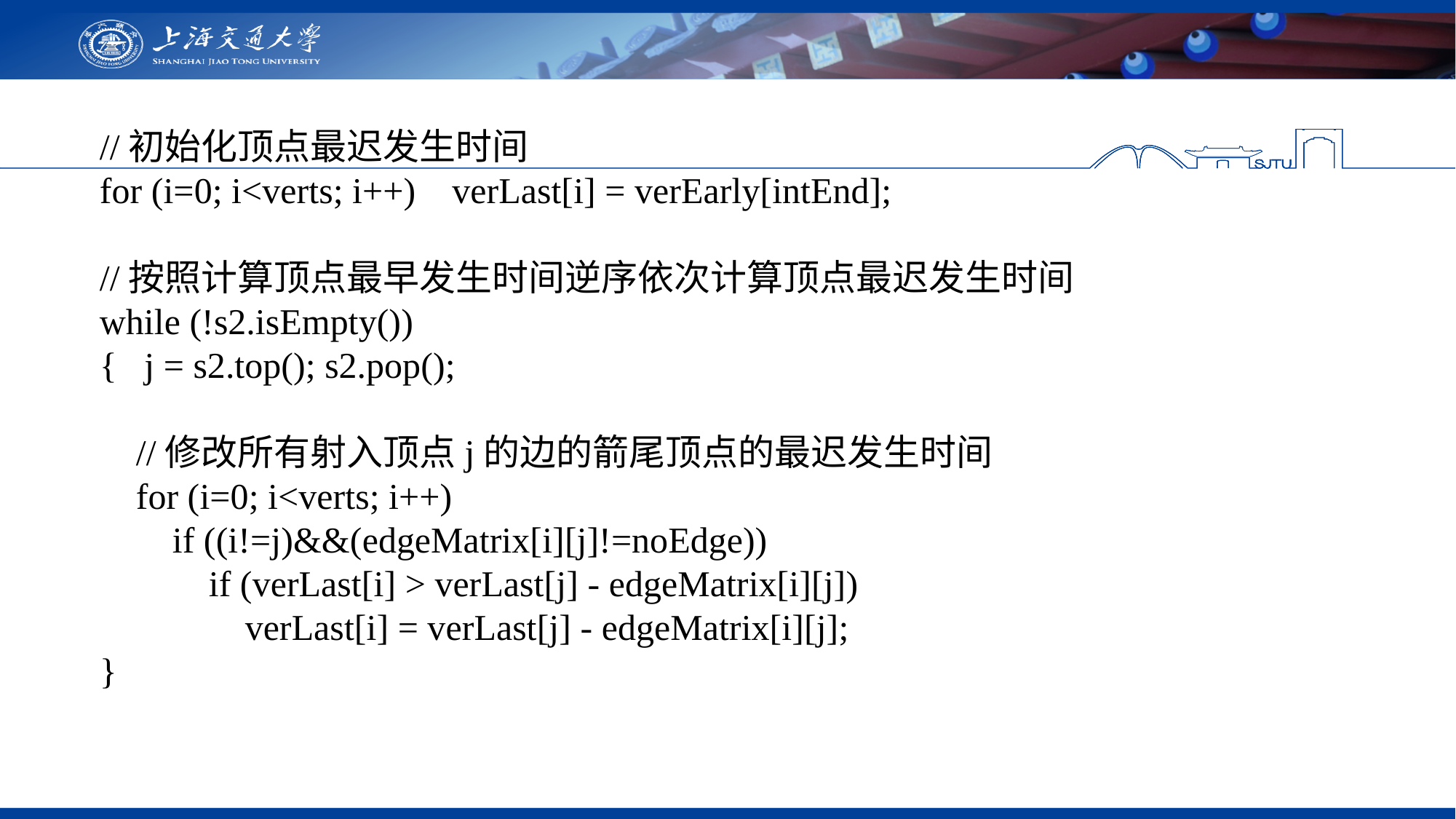

//初始化顶点最迟发生时间
    for (i=0; i<verts; i++)    verLast[i] = verEarly[intEnd];

    //按照计算顶点最早发生时间逆序依次计算顶点最迟发生时间
    while (!s2.isEmpty())
    {   j = s2.top(); s2.pop();

        //修改所有射入顶点j的边的箭尾顶点的最迟发生时间
        for (i=0; i<verts; i++)
            if ((i!=j)&&(edgeMatrix[i][j]!=noEdge))
                if (verLast[i] > verLast[j] - edgeMatrix[i][j])
                    verLast[i] = verLast[j] - edgeMatrix[i][j];
    }